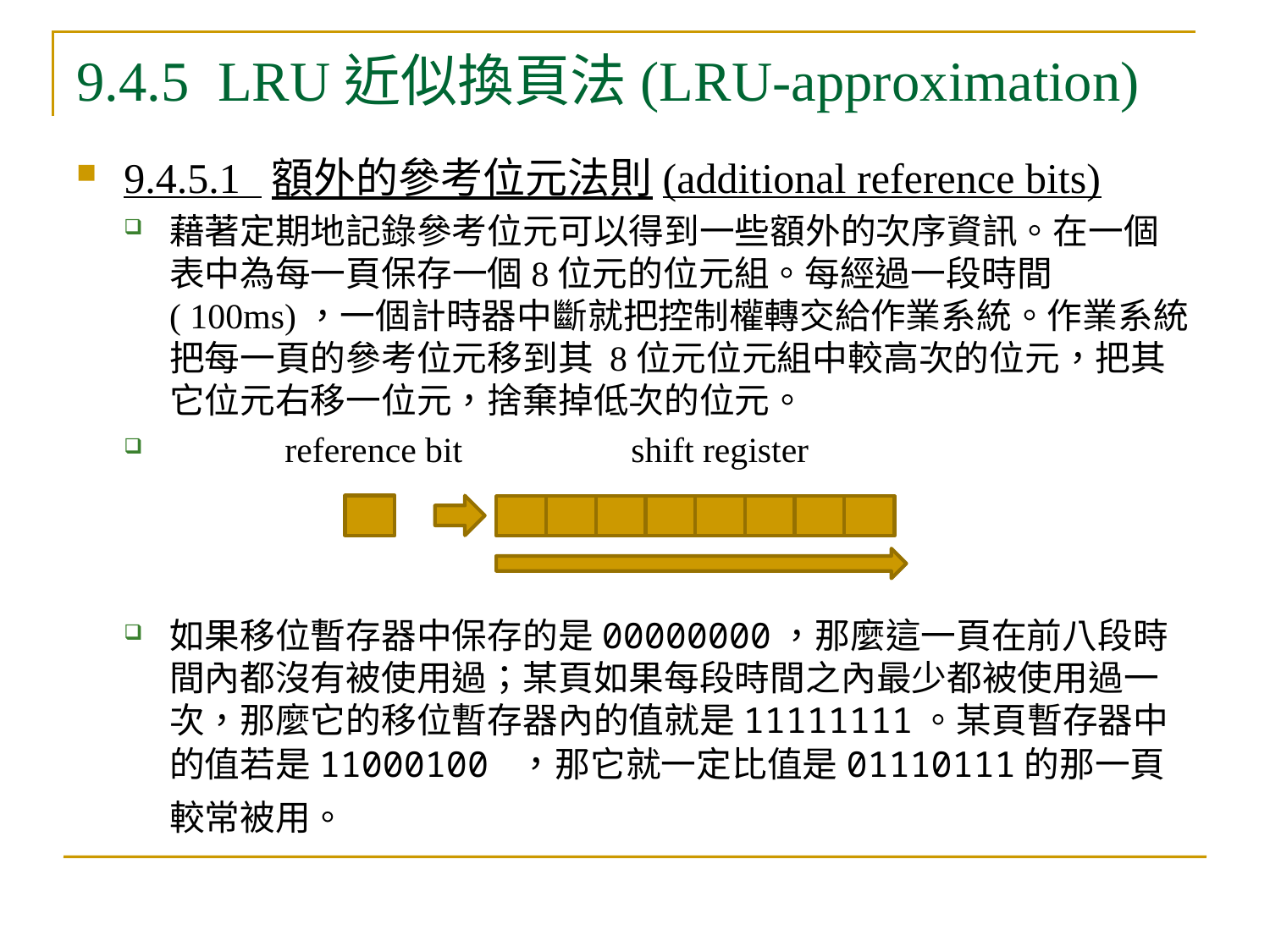

# 9.4.5  LRU近似換頁法(LRU-approximation)
9.4.5.1  額外的參考位元法則(additional reference bits)
藉著定期地記錄參考位元可以得到一些額外的次序資訊。在一個表中為每一頁保存一個8位元的位元組。每經過一段時間( 100ms)，一個計時器中斷就把控制權轉交給作業系統。作業系統把每一頁的參考位元移到其 8位元位元組中較高次的位元，把其它位元右移一位元，捨棄掉低次的位元。
             reference bit                   shift register

如果移位暫存器中保存的是00000000，那麼這一頁在前八段時間內都沒有被使用過；某頁如果每段時間之內最少都被使用過一次，那麼它的移位暫存器內的值就是11111111。某頁暫存器中的值若是11000100 ，那它就一定比值是01110111的那一頁較常被用。